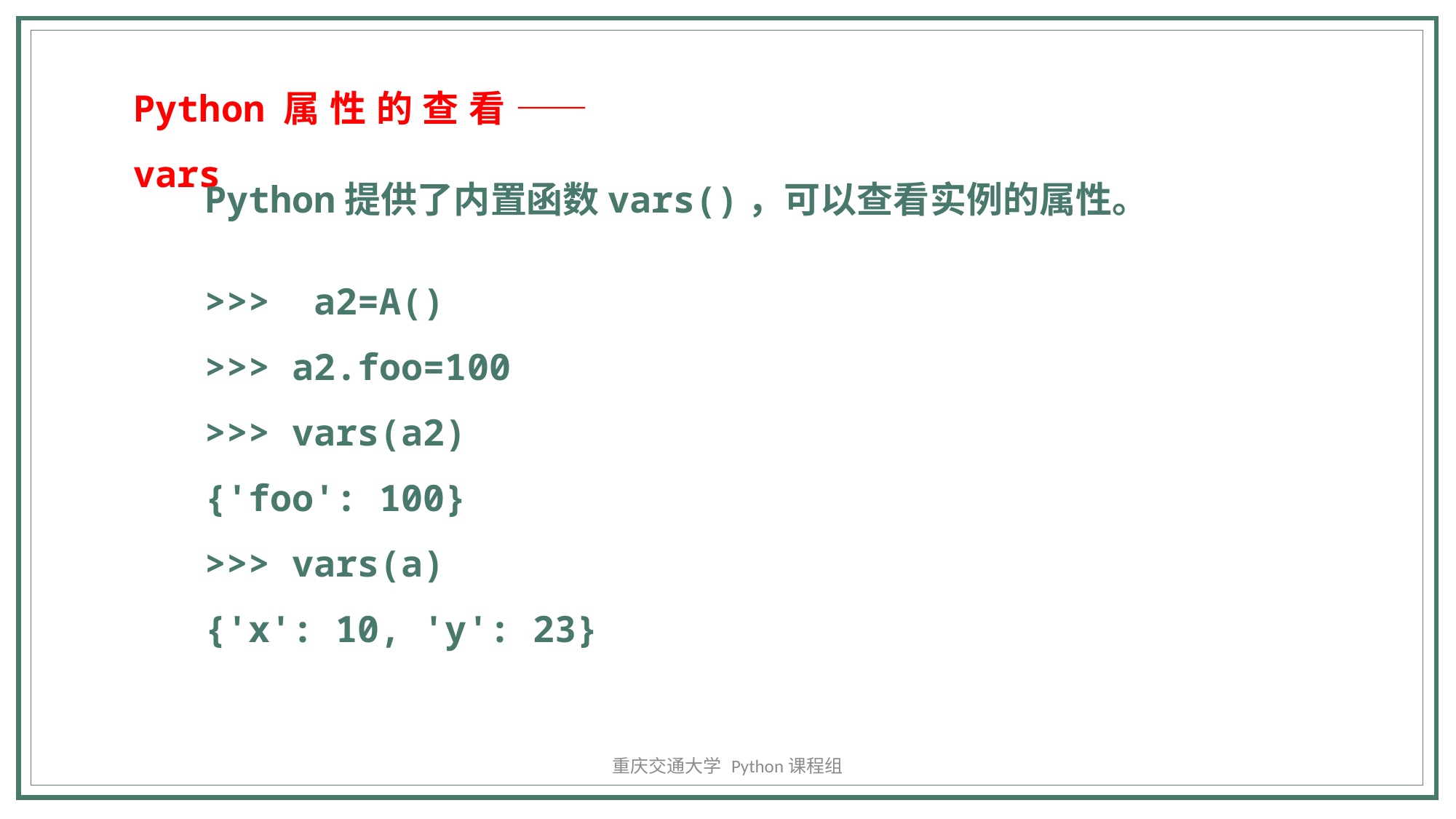

Python属性的查看——vars
Python提供了内置函数vars()，可以查看实例的属性。
>>>  a2=A()
>>> a2.foo=100
>>> vars(a2)
{'foo': 100}
>>> vars(a)
{'x': 10, 'y': 23}
重庆交通大学 Python课程组